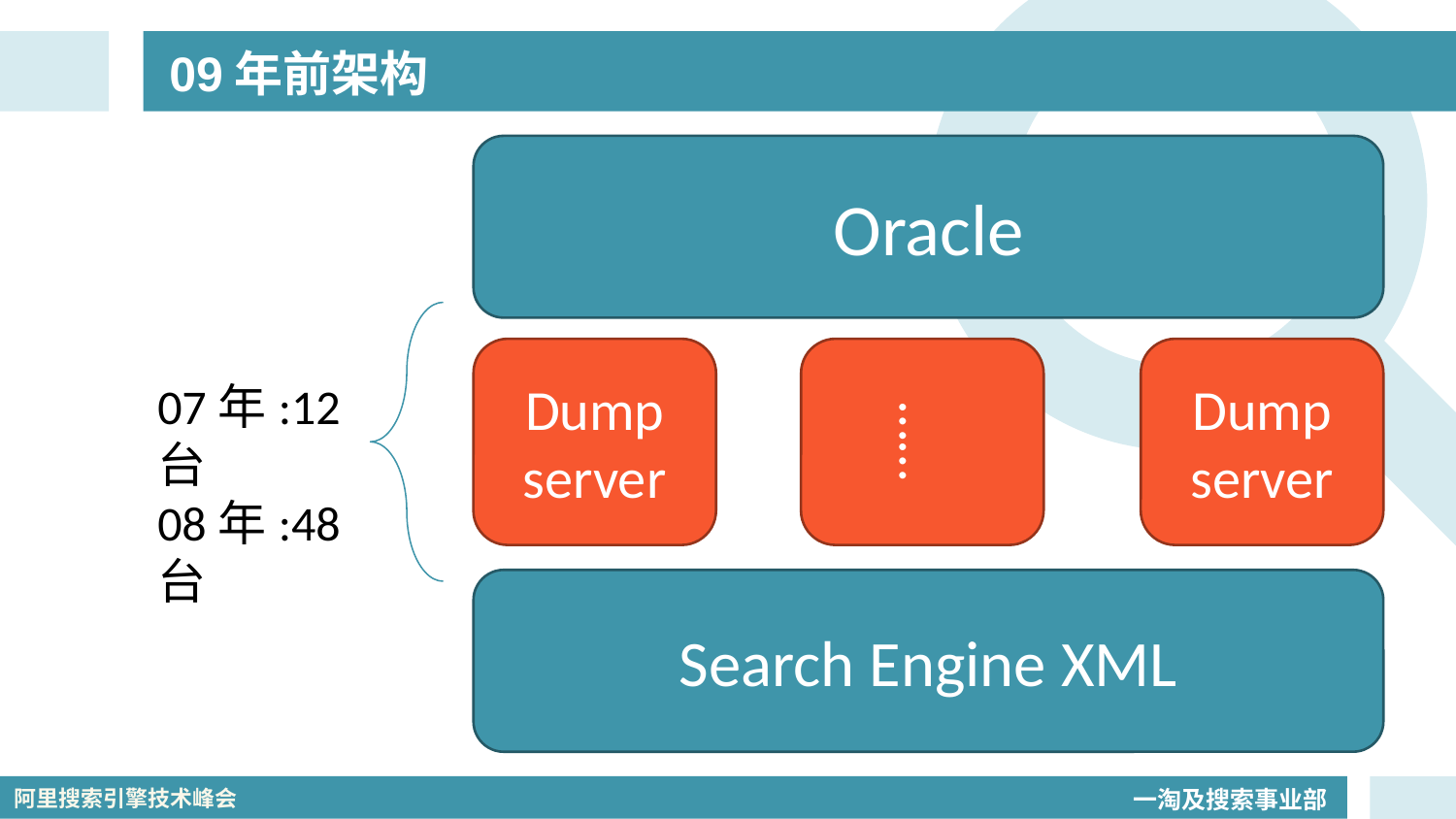

# 09年前架构
Oracle

Dump
server
……
Dump
server
07年:12台
08年:48台
Search Engine XML